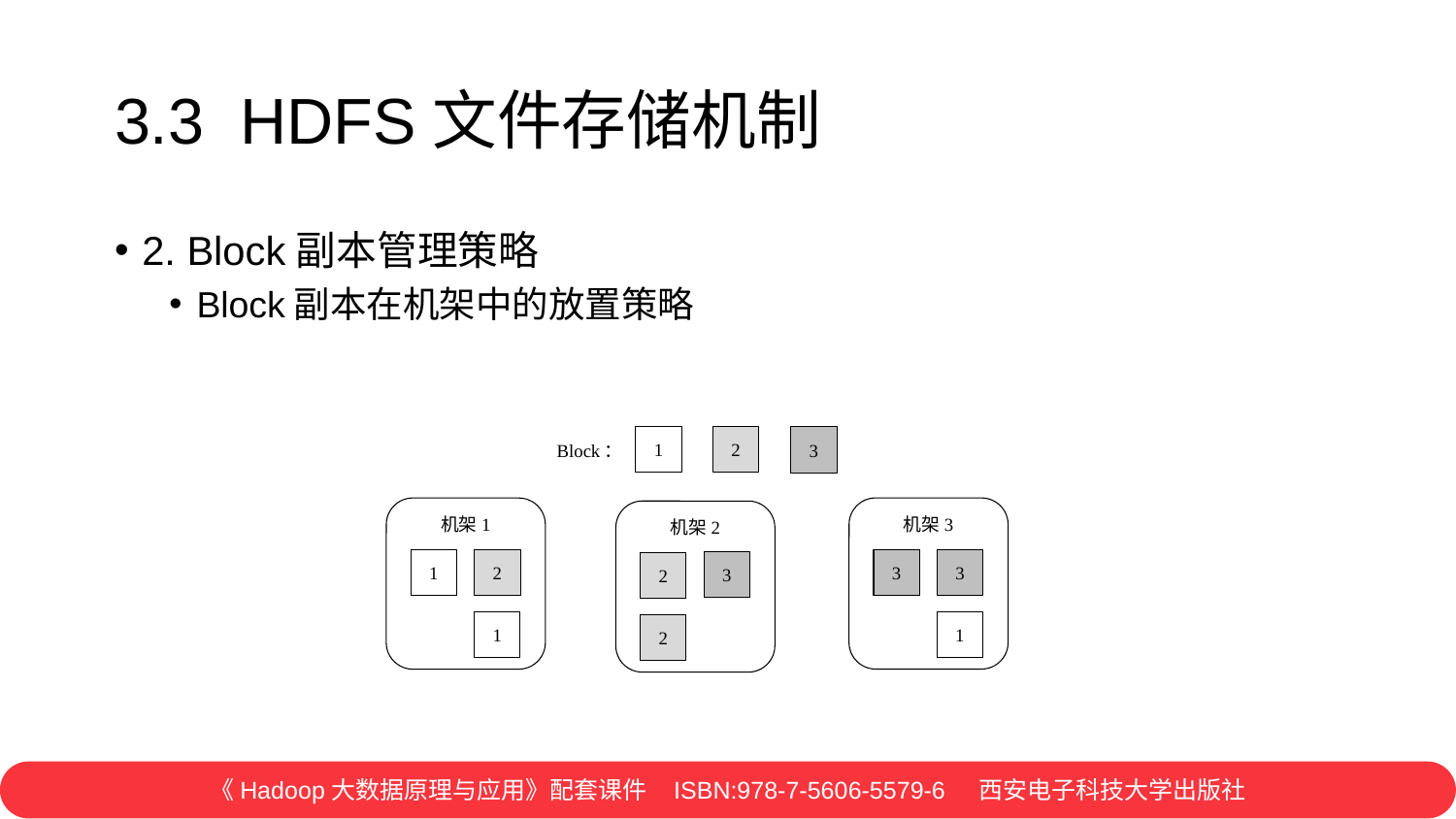

# 3.3  HDFS文件存储机制
2. Block副本管理策略
Block副本在机架中的放置策略

Block：
1
2
3
机架1
机架3
机架2
3
1
3
2
3
2
1
1
2